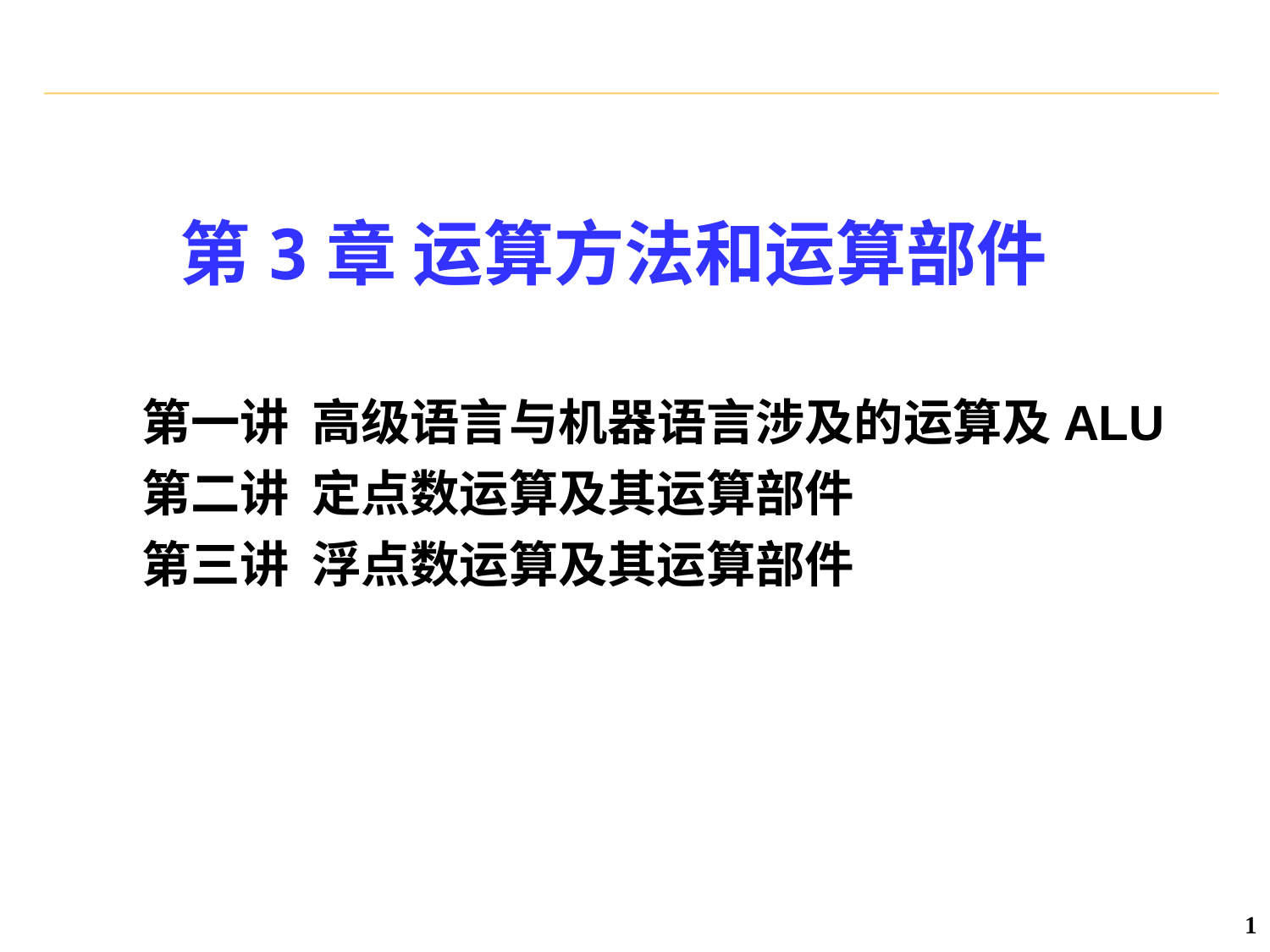

第3章 运算方法和运算部件
# 第一讲  高级语言与机器语言涉及的运算及ALU 第二讲  定点数运算及其运算部件 第三讲  浮点数运算及其运算部件
1